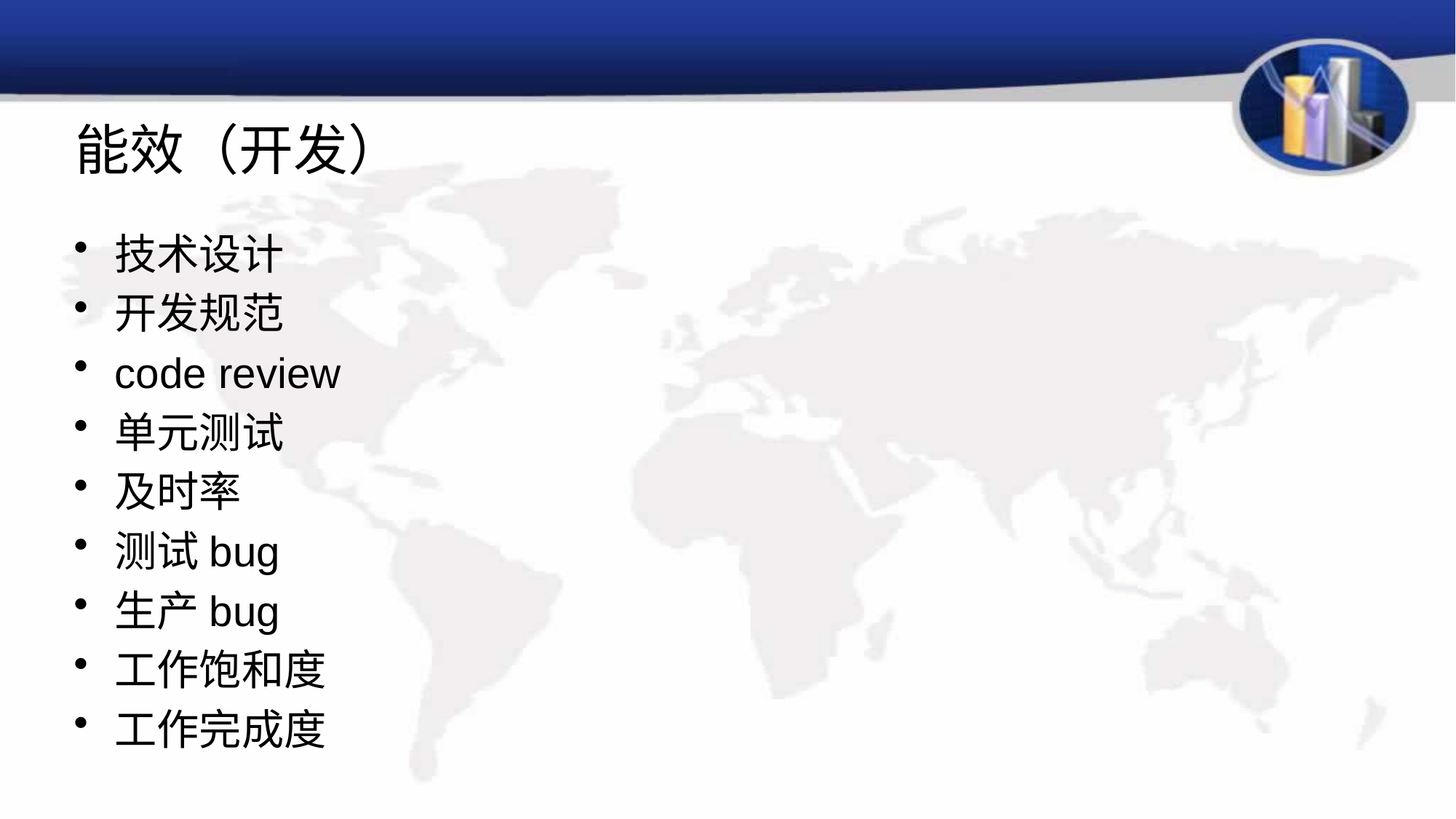

# 能效（开发）
技术设计
开发规范
code review
单元测试
及时率
测试bug
生产bug
工作饱和度
工作完成度